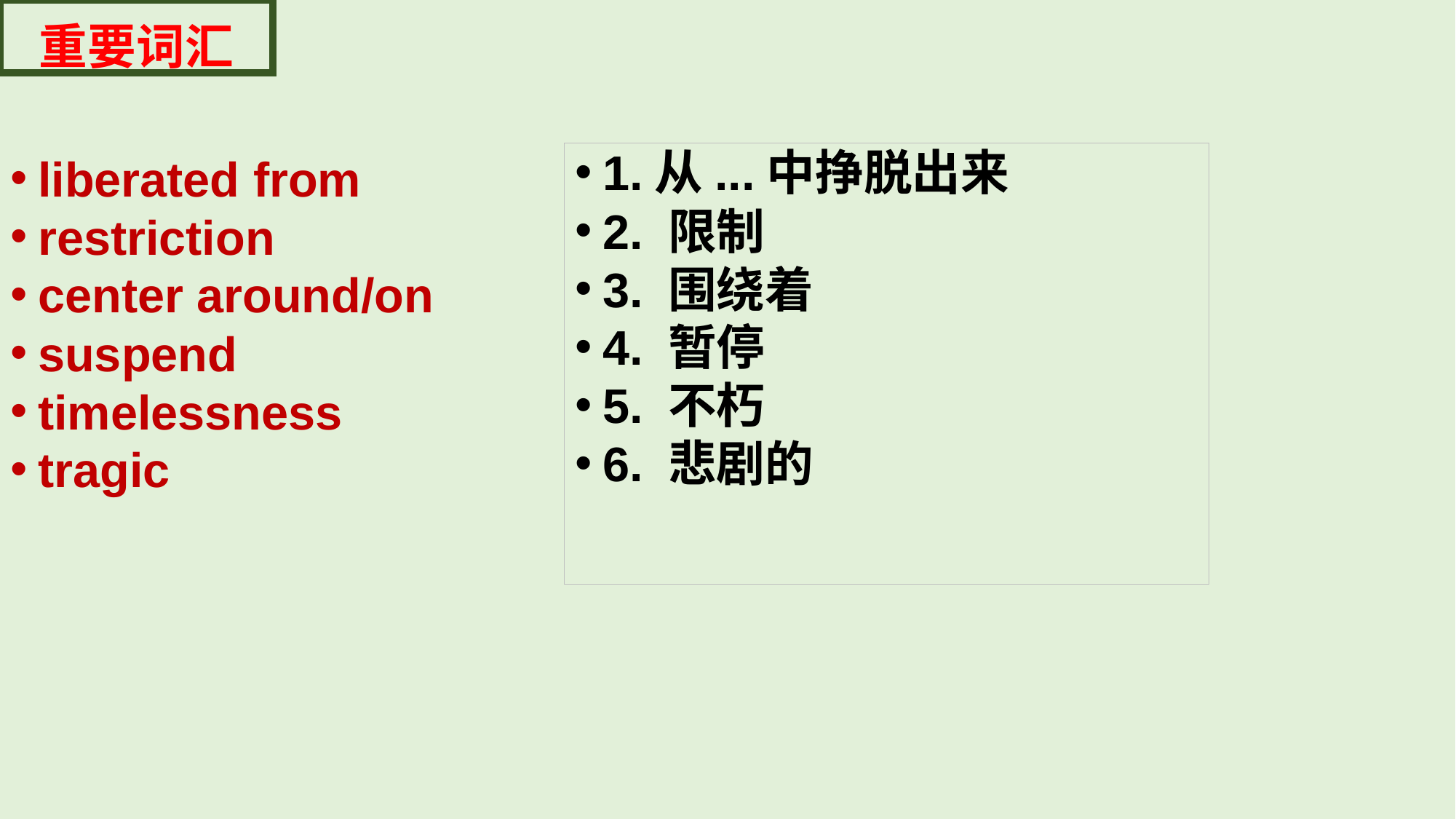

重要词汇
liberated from
restriction
center around/on
suspend
timelessness
tragic
1.从...中挣脱出来
2. 限制
3. 围绕着
4. 暂停
5. 不朽
6. 悲剧的